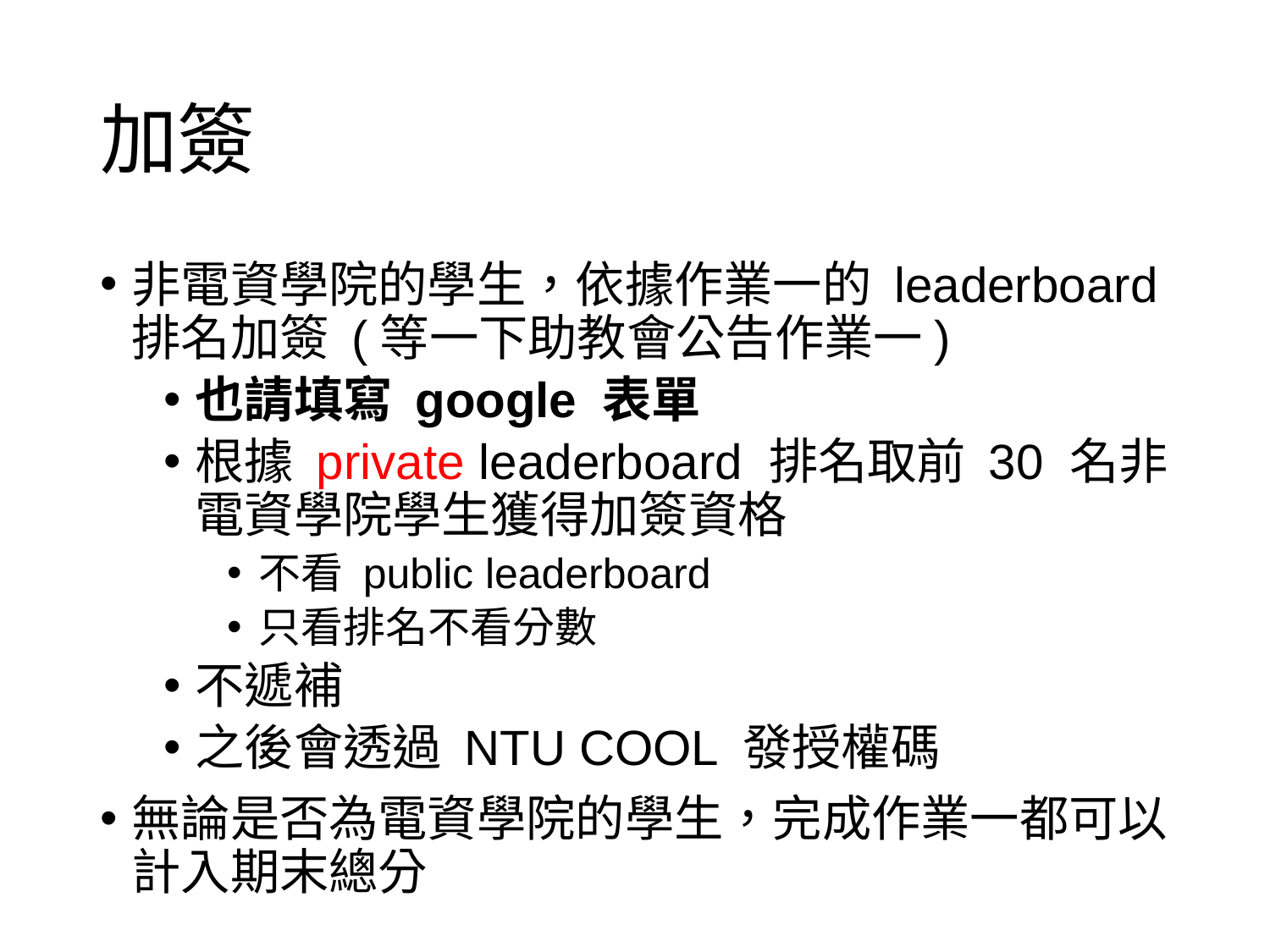

# 加簽
非電資學院的學生，依據作業一的 leaderboard 排名加簽 (等一下助教會公告作業一)
也請填寫 google 表單
根據 private leaderboard 排名取前 30 名非電資學院學生獲得加簽資格
不看 public leaderboard
只看排名不看分數
不遞補
之後會透過 NTU COOL 發授權碼
無論是否為電資學院的學生，完成作業一都可以計入期末總分